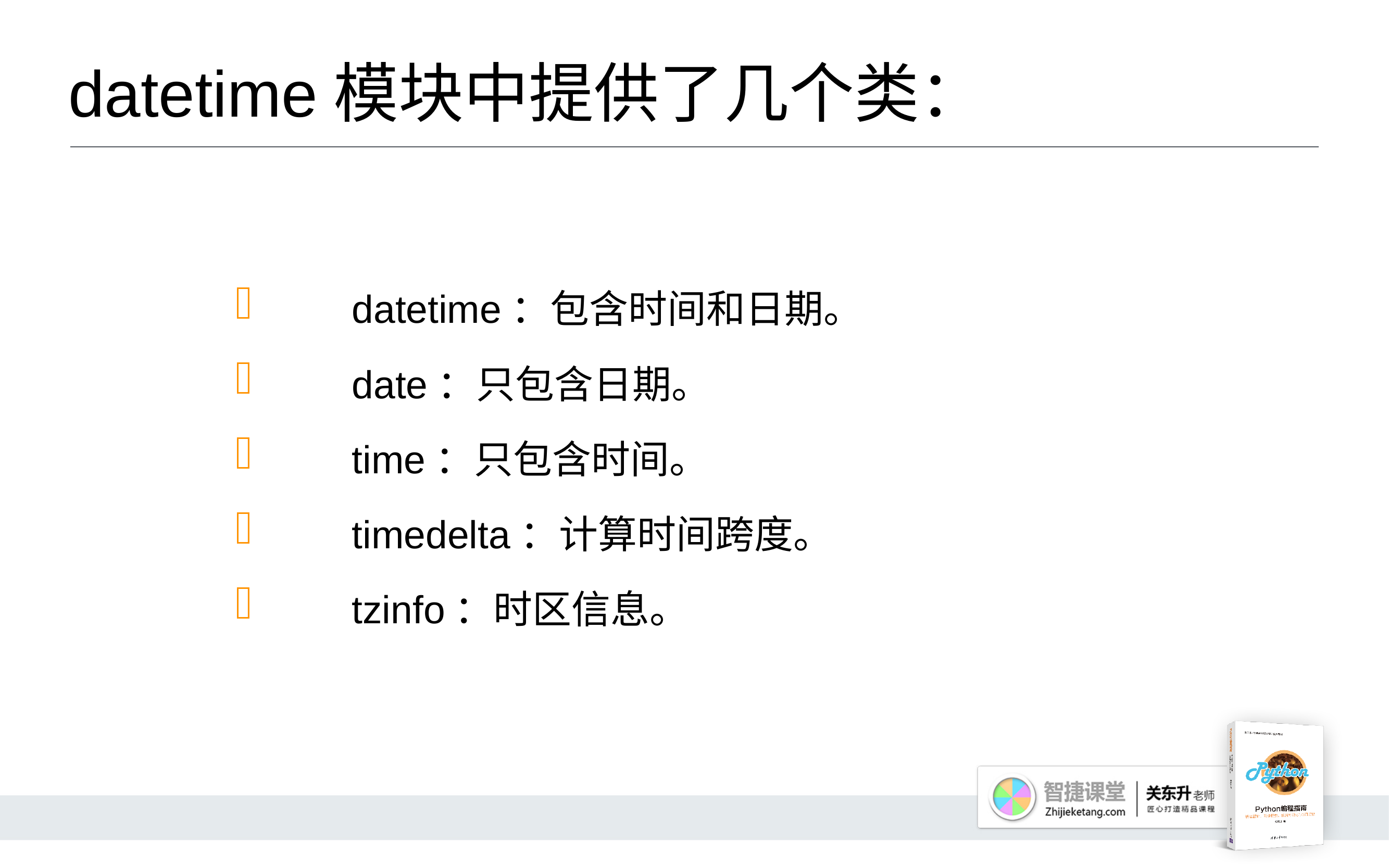

# datetime模块中提供了几个类：
	datetime：包含时间和日期。
	date：只包含日期。
	time：只包含时间。
	timedelta：计算时间跨度。
	tzinfo：时区信息。